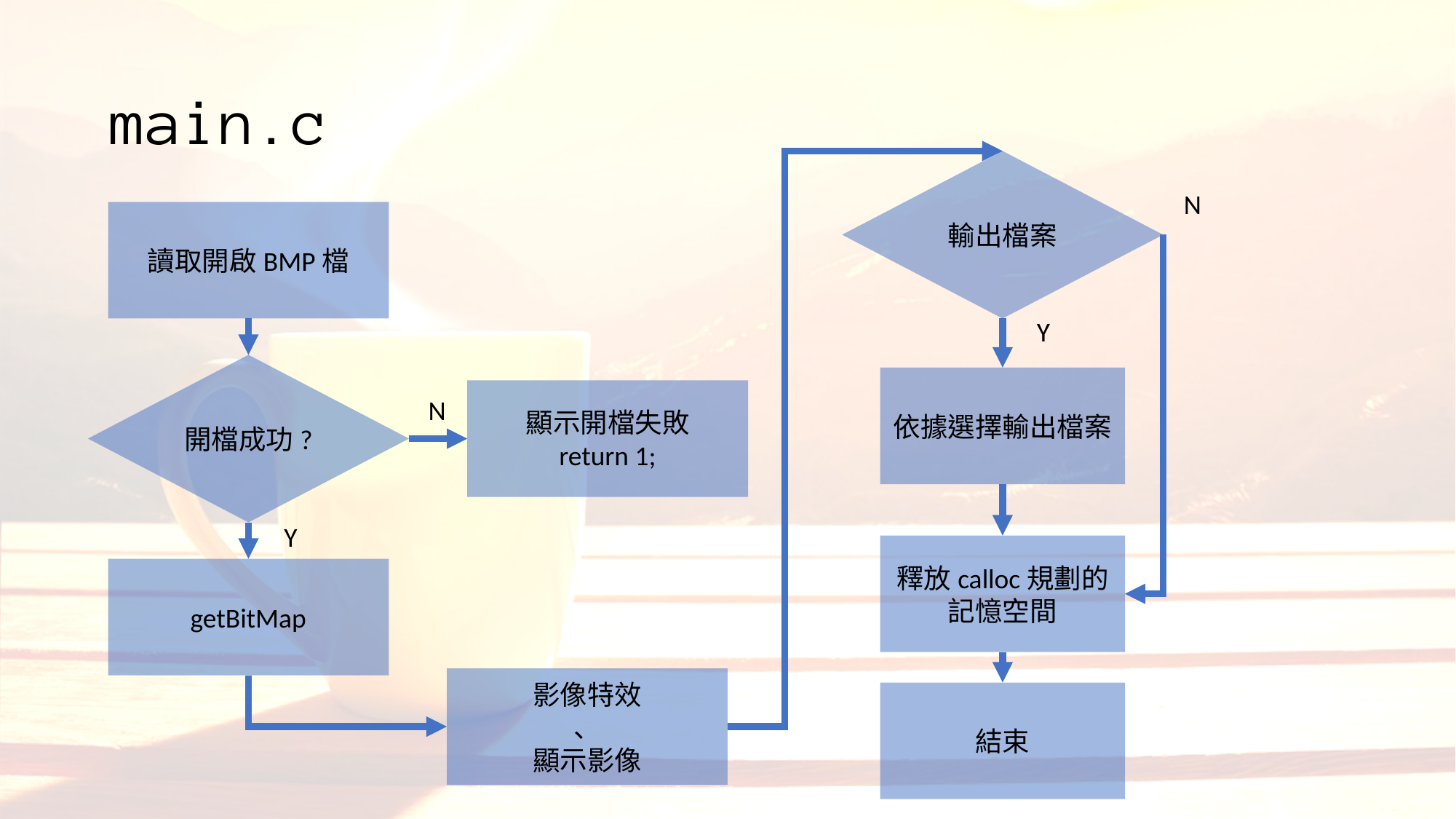

# main.c
輸出檔案
N
讀取開啟BMP檔
Y
開檔成功?
依據選擇輸出檔案
顯示開檔失敗
return 1;
N
Y
釋放calloc規劃的記憶空間
getBitMap
影像特效
、
顯示影像
結束